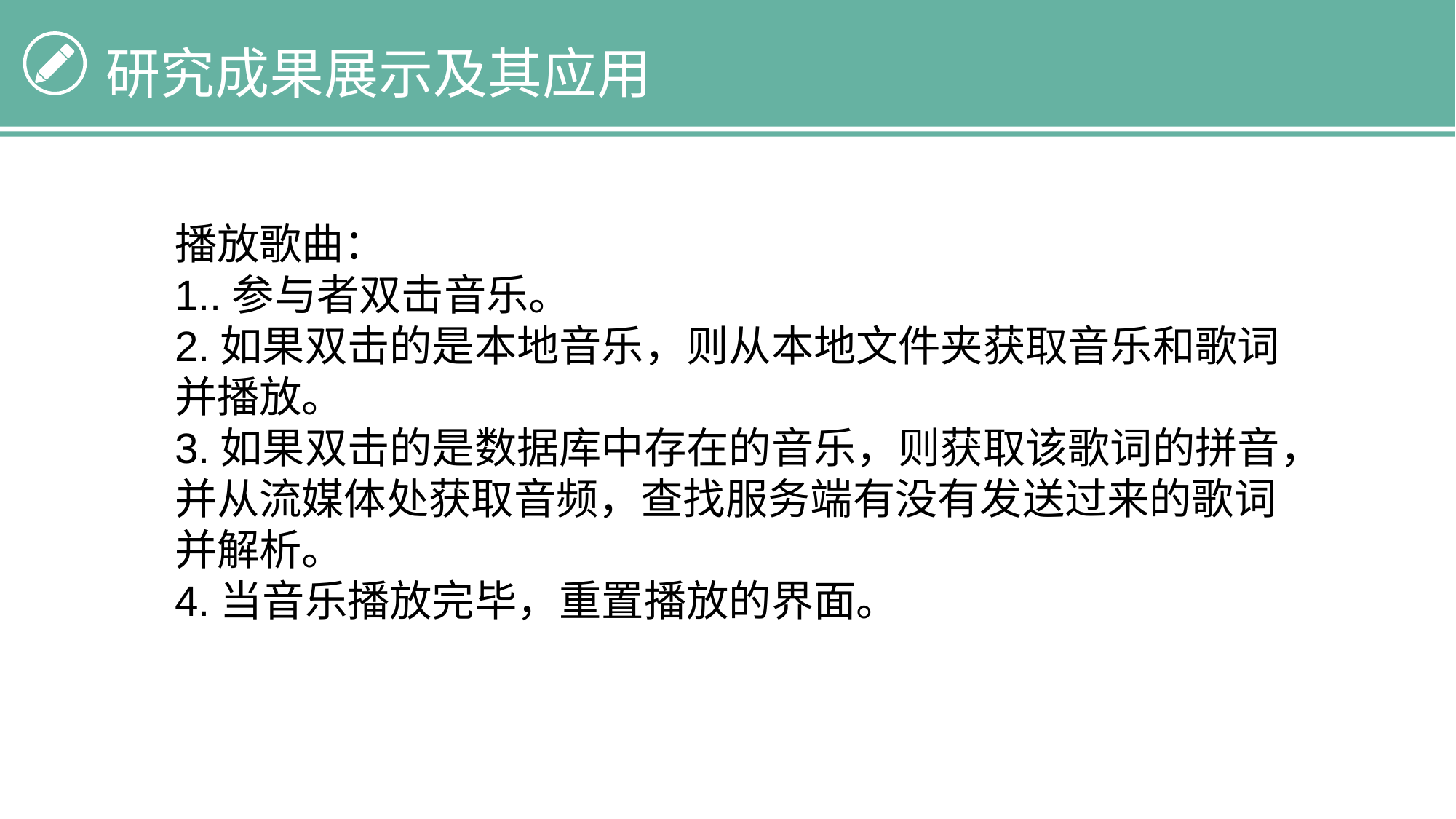

研究成果展示及其应用

播放歌曲：
1..参与者双击音乐。
2.如果双击的是本地音乐，则从本地文件夹获取音乐和歌词并播放。
3.如果双击的是数据库中存在的音乐，则获取该歌词的拼音，并从流媒体处获取音频，查找服务端有没有发送过来的歌词并解析。
4.当音乐播放完毕，重置播放的界面。